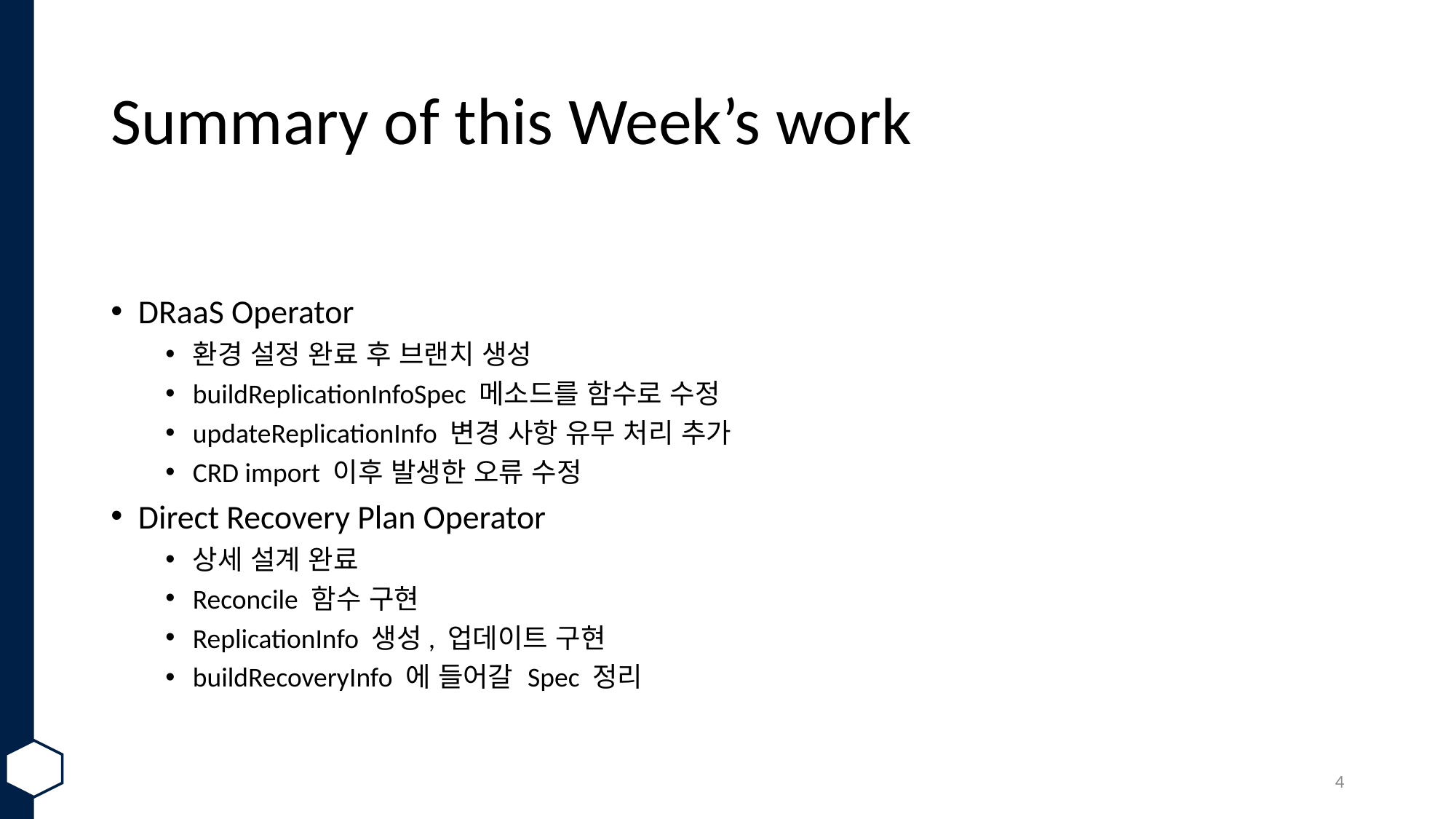

# Summary of this Week’s work

DRaaS Operator
환경 설정 완료 후 브랜치 생성
buildReplicationInfoSpec 메소드를 함수로 수정
updateReplicationInfo 변경 사항 유무 처리 추가
CRD import 이후 발생한 오류 수정
Direct Recovery Plan Operator
상세 설계 완료
Reconcile 함수 구현
ReplicationInfo 생성, 업데이트 구현
buildRecoveryInfo 에 들어갈 Spec 정리
4